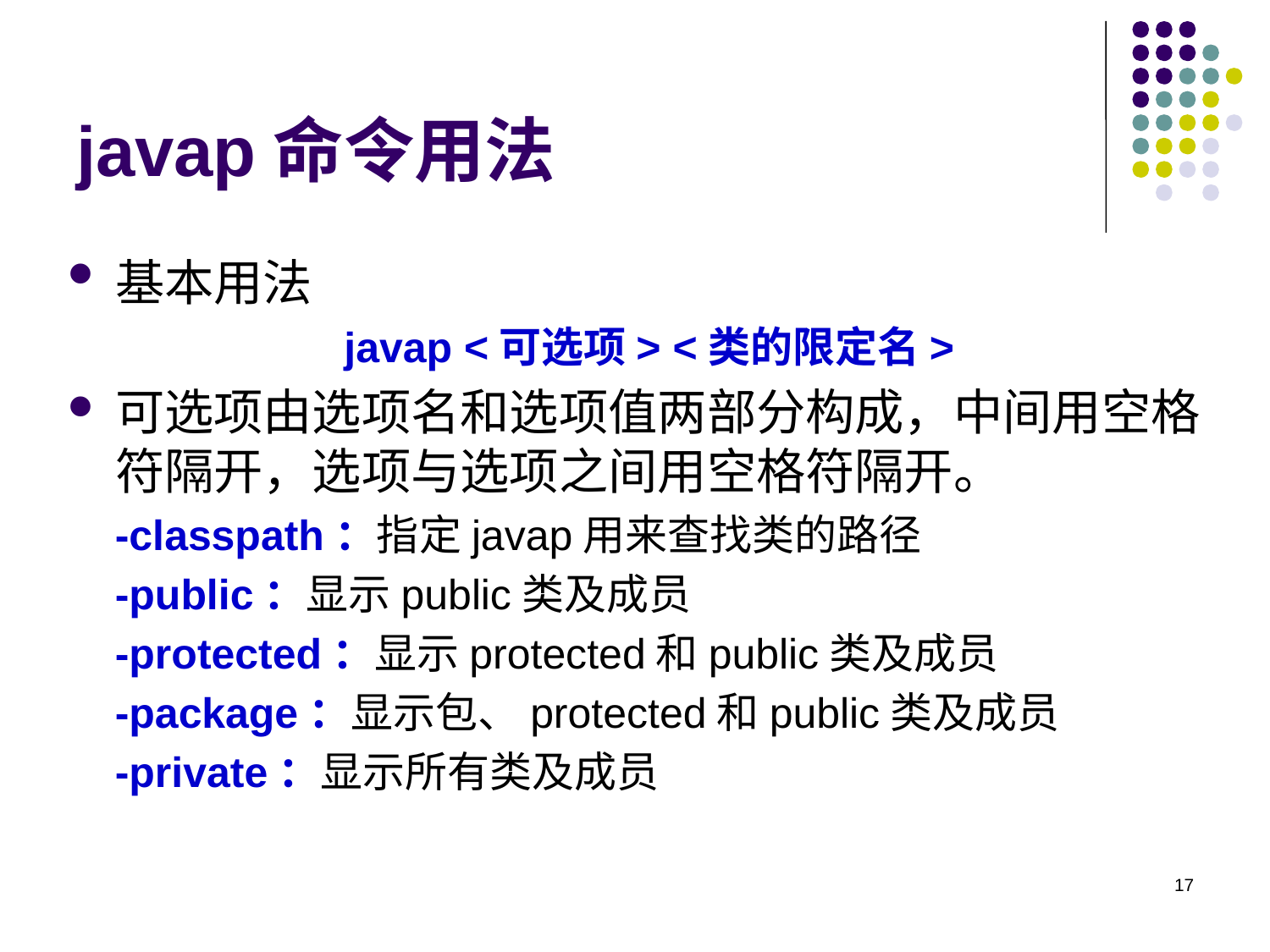

# javap命令用法
基本用法
javap <可选项> <类的限定名>
可选项由选项名和选项值两部分构成，中间用空格符隔开，选项与选项之间用空格符隔开。
    -classpath：指定javap用来查找类的路径
    -public：显示public类及成员
    -protected：显示protected和public类及成员
    -package：显示包、protected和public类及成员
    -private：显示所有类及成员
17